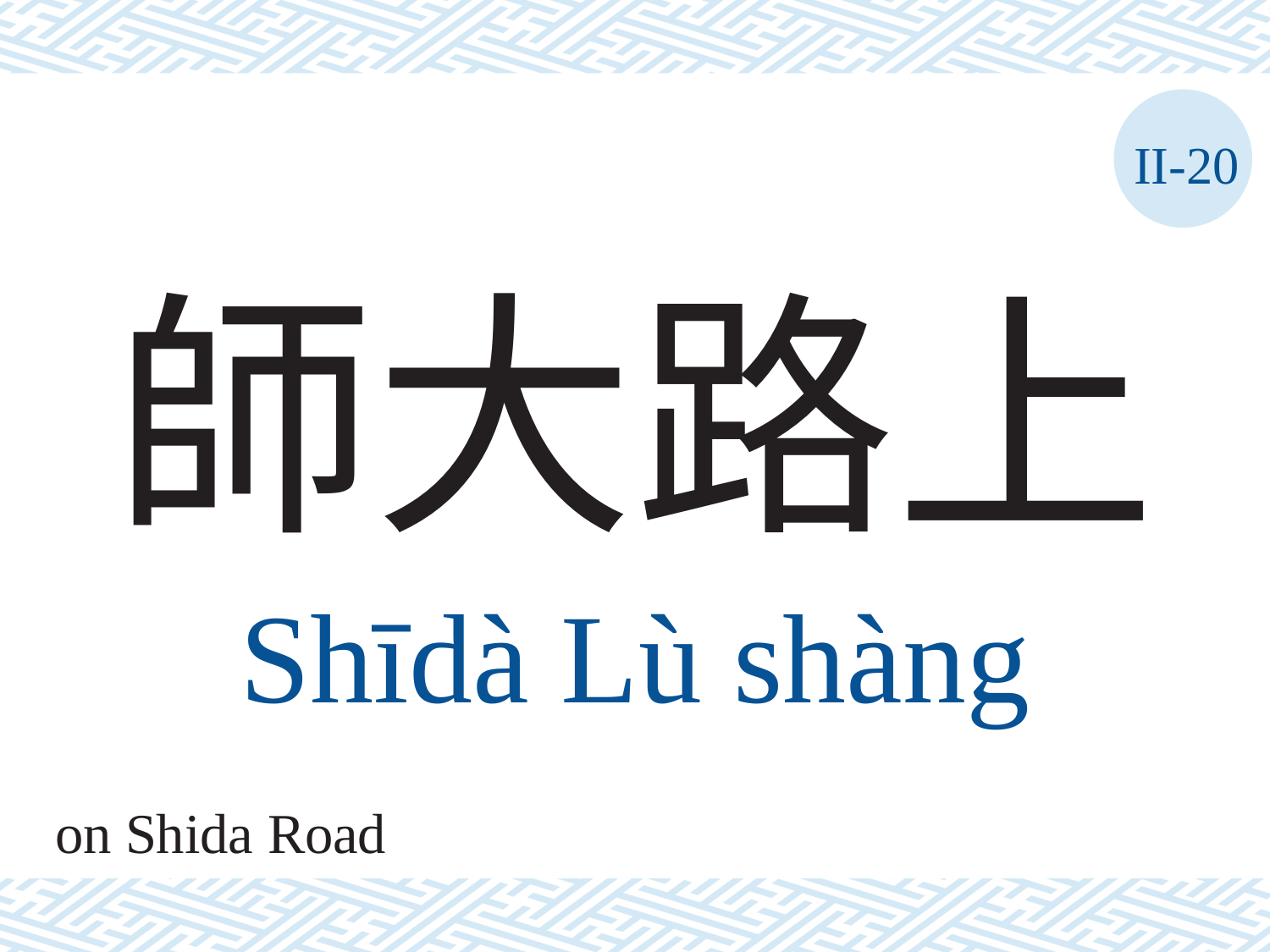

II-20
# 師大路上
Shīdà	Lù	shàng
on Shida Road